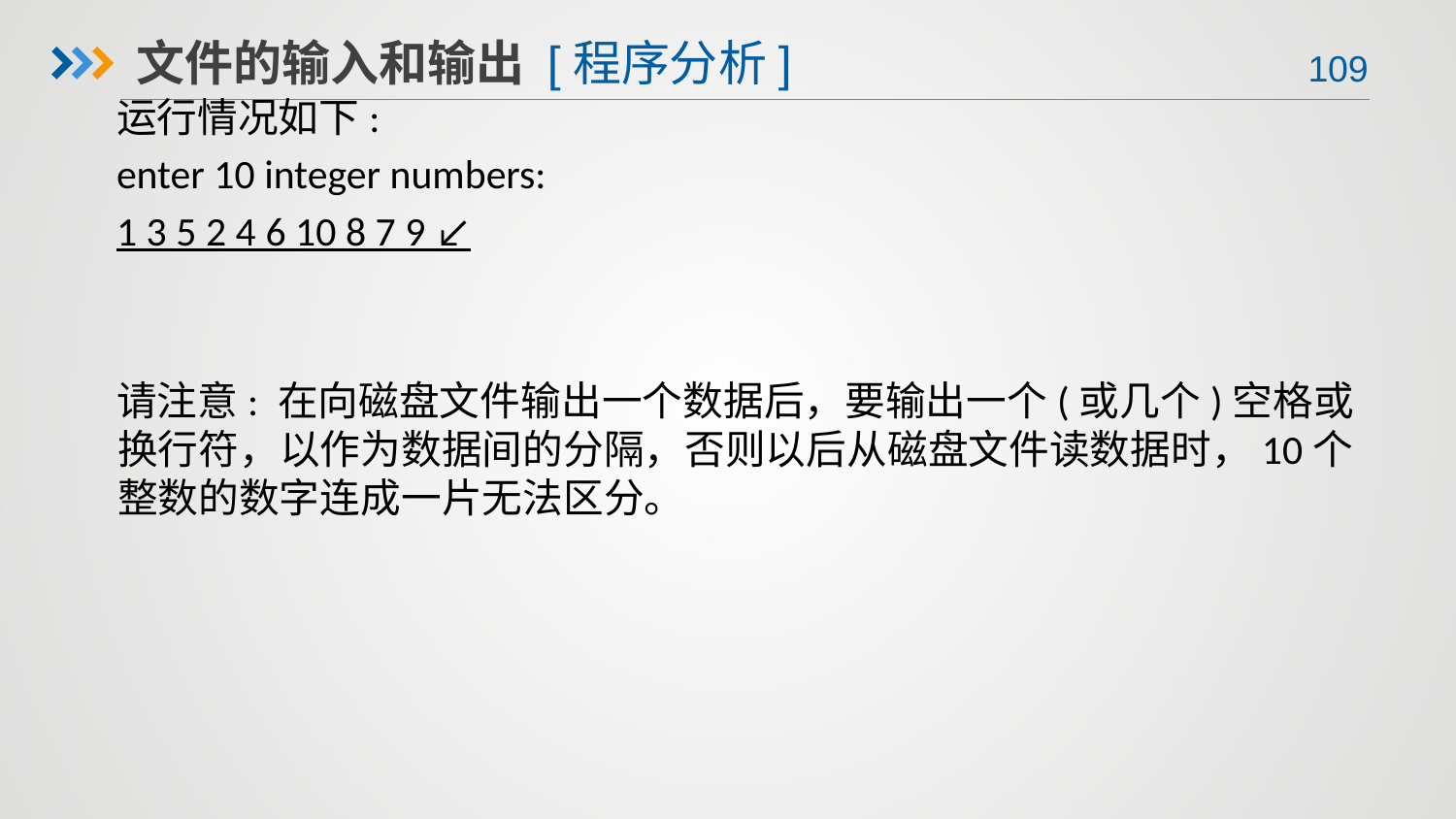

文件的输入和输出 [程序分析]
运行情况如下:
enter 10 integer numbers:
1 3 5 2 4 6 10 8 7 9 ↙

请注意: 在向磁盘文件输出一个数据后，要输出一个(或几个)空格或换行符，以作为数据间的分隔，否则以后从磁盘文件读数据时，10个整数的数字连成一片无法区分。